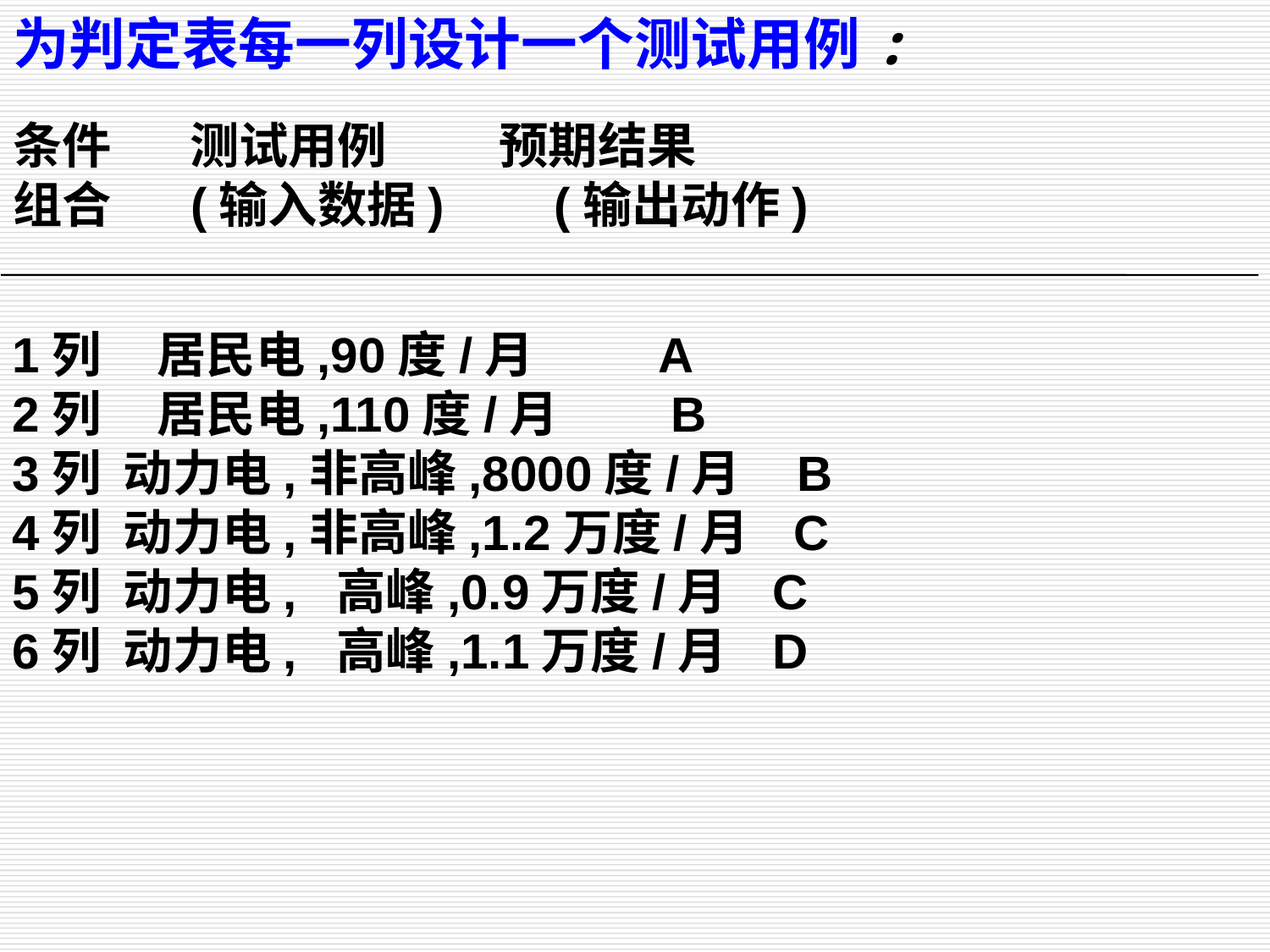

为判定表每一列设计一个测试用例:
条件       测试用例          预期结果
组合      (输入数据)        (输出动作)

1列     居民电,90度/月          A
2列     居民电,110度/月         B
3列  动力电,非高峰,8000度/月    B
4列  动力电,非高峰,1.2万度/月   C
5列  动力电,  高峰,0.9万度/月   C
6列  动力电,  高峰,1.1万度/月   D